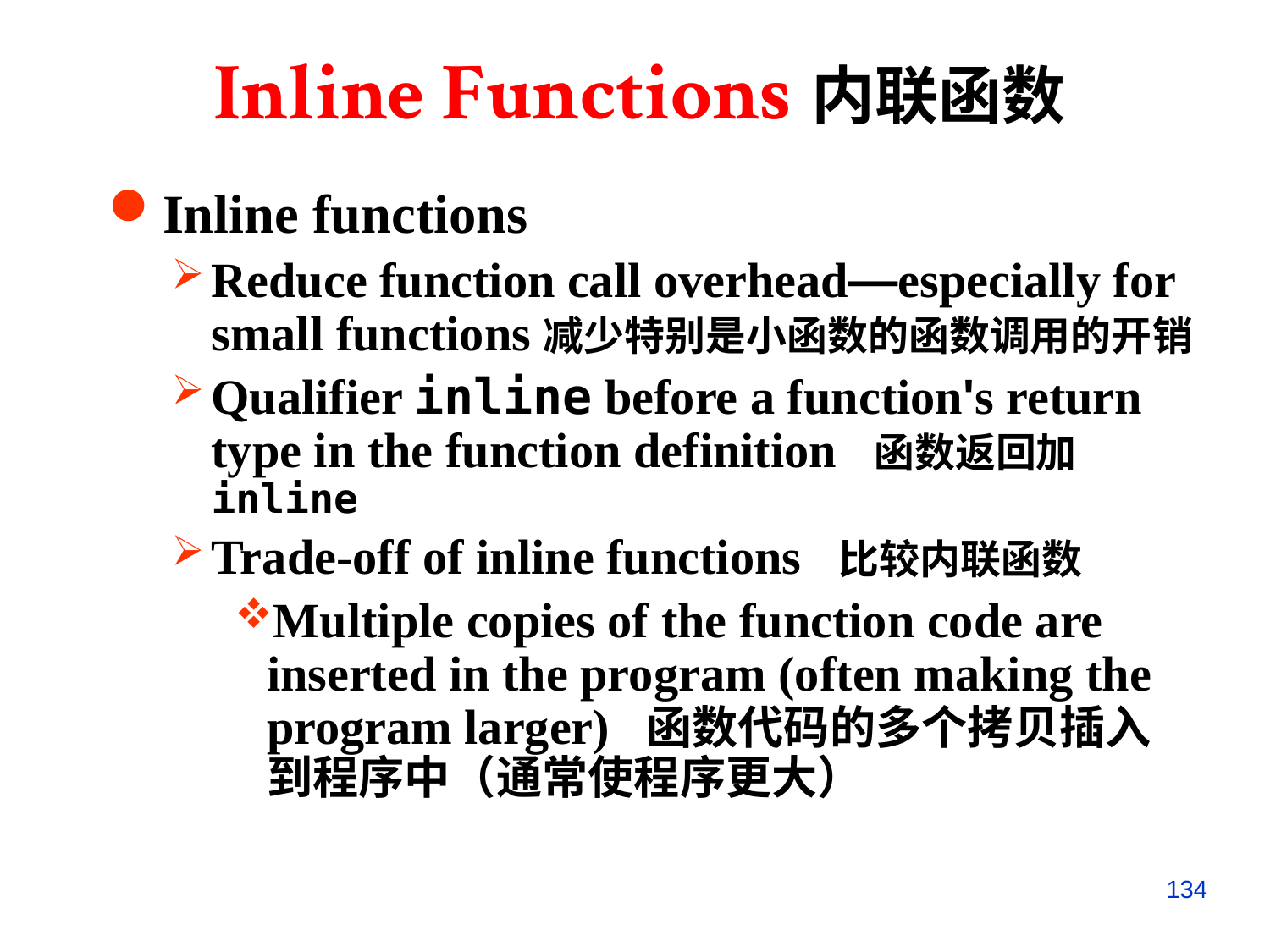

Inline Functions内联函数
Inline functions
Reduce function call overhead—especially for small functions减少特别是小函数的函数调用的开销
Qualifier inline before a function's return type in the function definition  函数返回加inline
Trade-off of inline functions  比较内联函数
Multiple copies of the function code are inserted in the program (often making the program larger)  函数代码的多个拷贝插入到程序中（通常使程序更大）
134